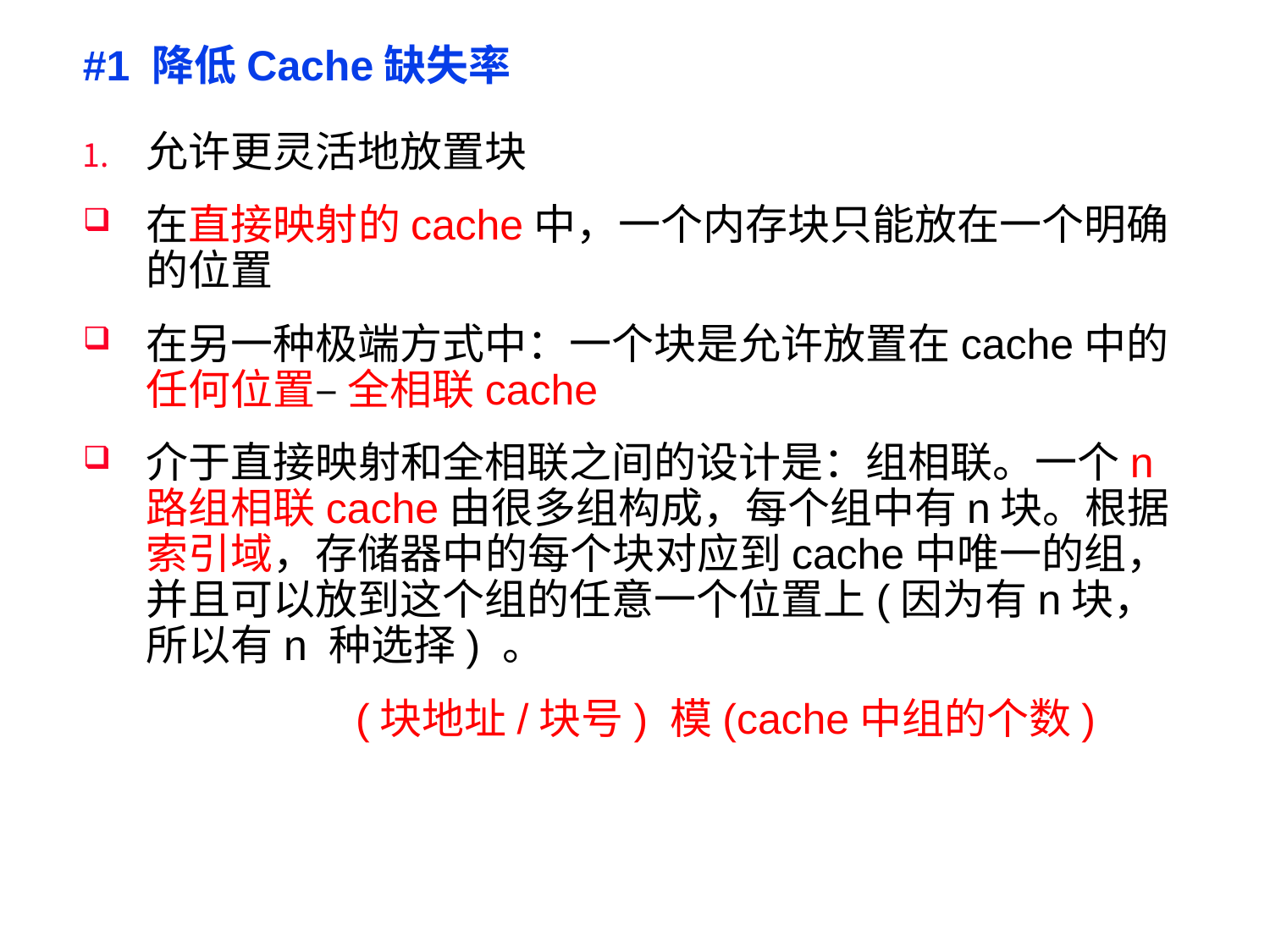

# #1 降低Cache缺失率
允许更灵活地放置块
在直接映射的cache中，一个内存块只能放在一个明确的位置
在另一种极端方式中：一个块是允许放置在cache中的任何位置– 全相联cache
介于直接映射和全相联之间的设计是：组相联。一个n路组相联cache由很多组构成，每个组中有n块。根据索引域，存储器中的每个块对应到cache中唯一的组，并且可以放到这个组的任意一个位置上(因为有n块，所以有n 种选择) 。
                       (块地址/块号) 模(cache中组的个数)